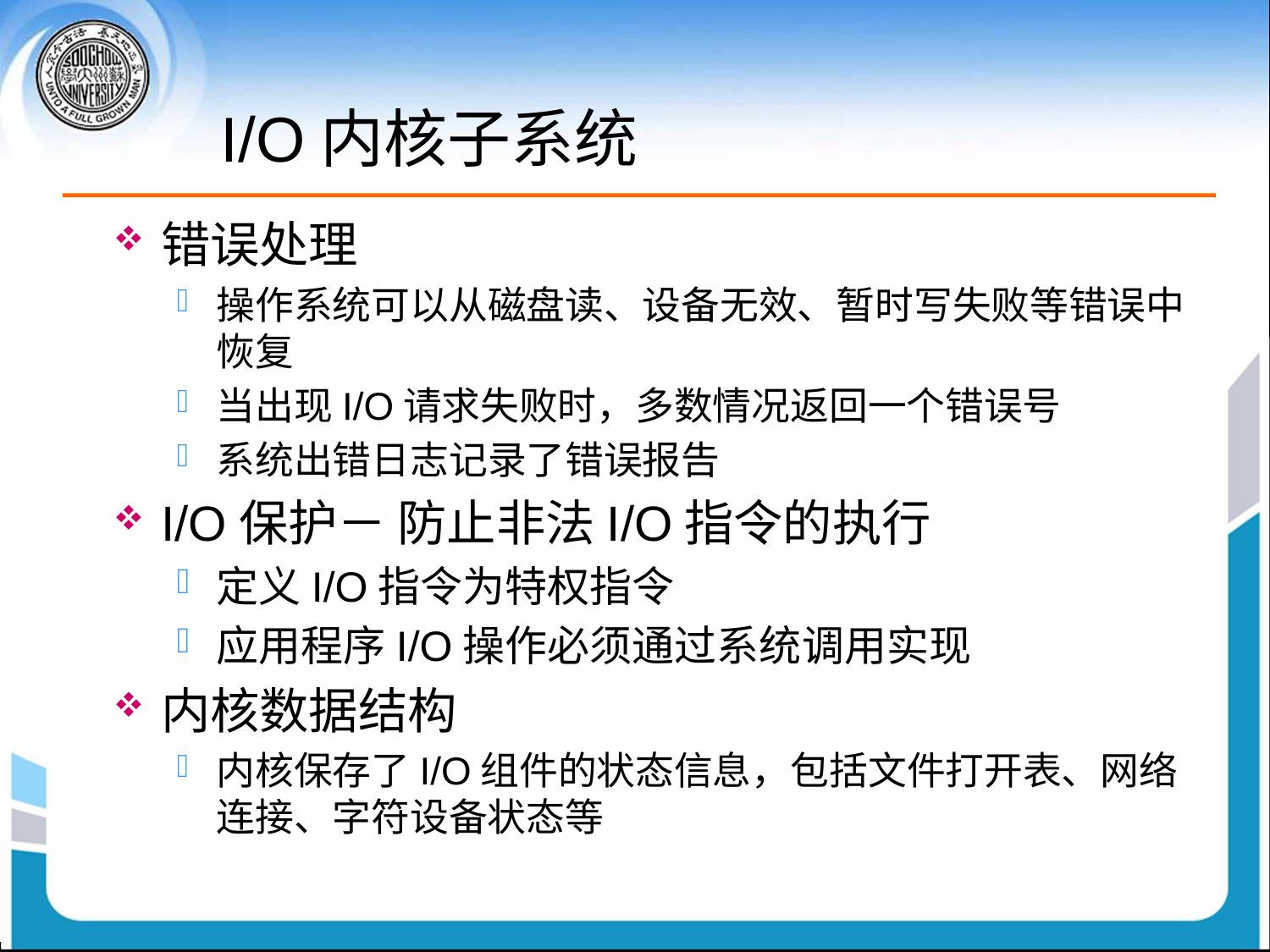

# I/O内核子系统
错误处理
操作系统可以从磁盘读、设备无效、暂时写失败等错误中恢复
当出现I/O请求失败时，多数情况返回一个错误号
系统出错日志记录了错误报告
I/O保护－ 防止非法I/O指令的执行
定义I/O指令为特权指令
应用程序I/O操作必须通过系统调用实现
内核数据结构
内核保存了I/O组件的状态信息，包括文件打开表、网络连接、字符设备状态等